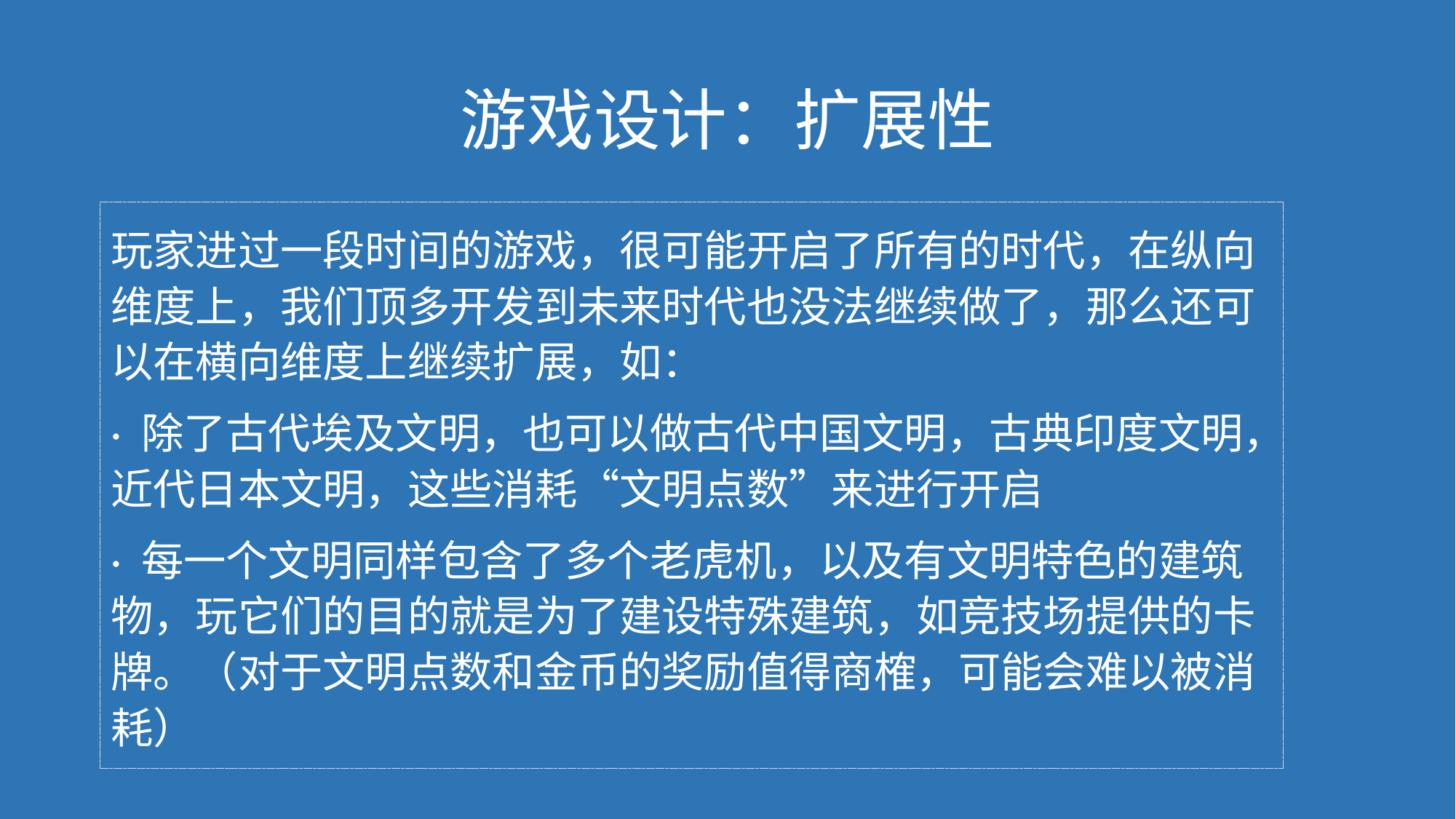

游戏设计：扩展性
玩家进过一段时间的游戏，很可能开启了所有的时代，在纵向维度上，我们顶多开发到未来时代也没法继续做了，那么还可以在横向维度上继续扩展，如：
· 除了古代埃及文明，也可以做古代中国文明，古典印度文明，近代日本文明，这些消耗“文明点数”来进行开启
· 每一个文明同样包含了多个老虎机，以及有文明特色的建筑物，玩它们的目的就是为了建设特殊建筑，如竞技场提供的卡牌。（对于文明点数和金币的奖励值得商榷，可能会难以被消耗）